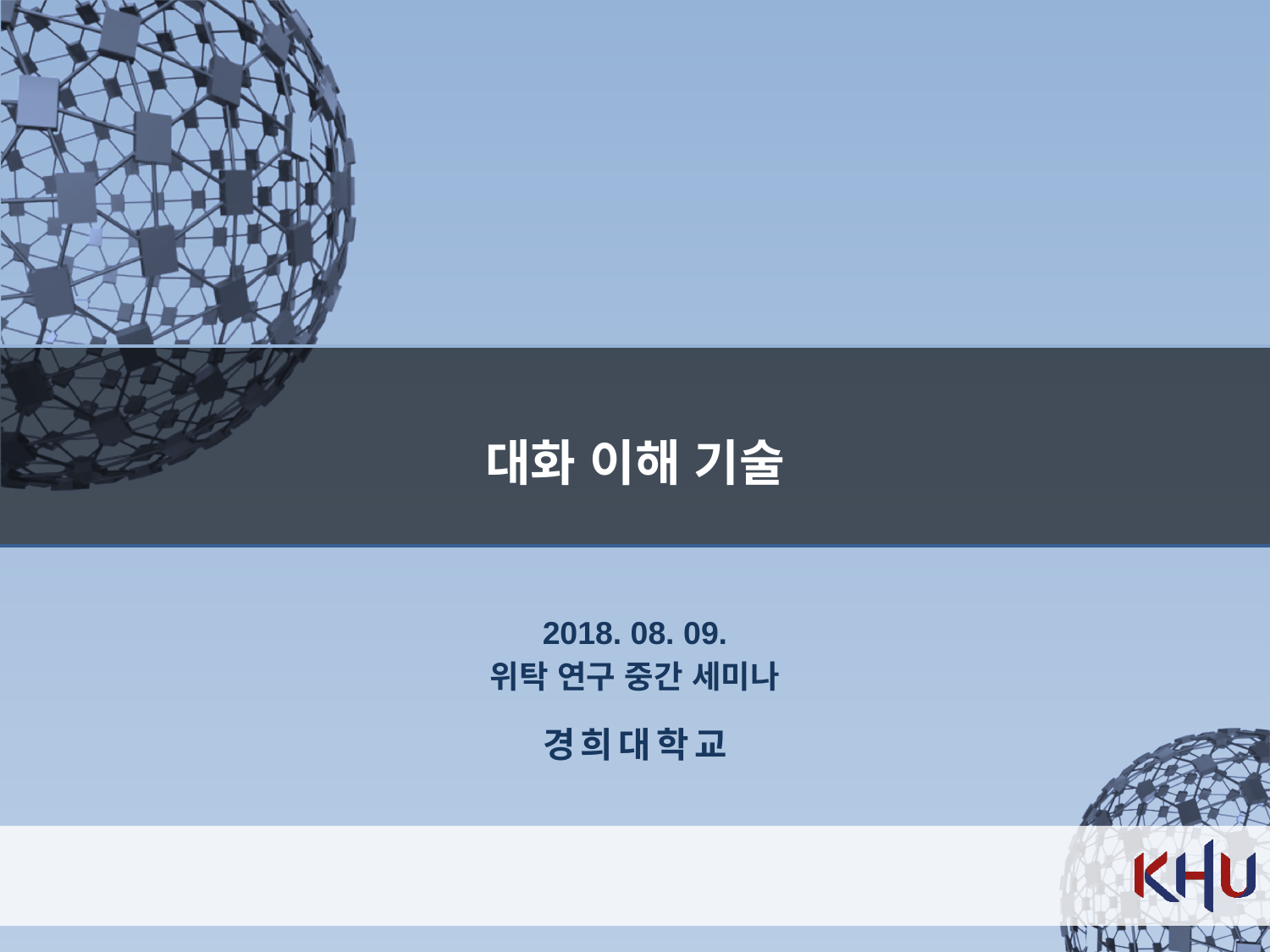

대화 이해 기술
2018. 08. 09.
위탁 연구 중간 세미나
경희대학교